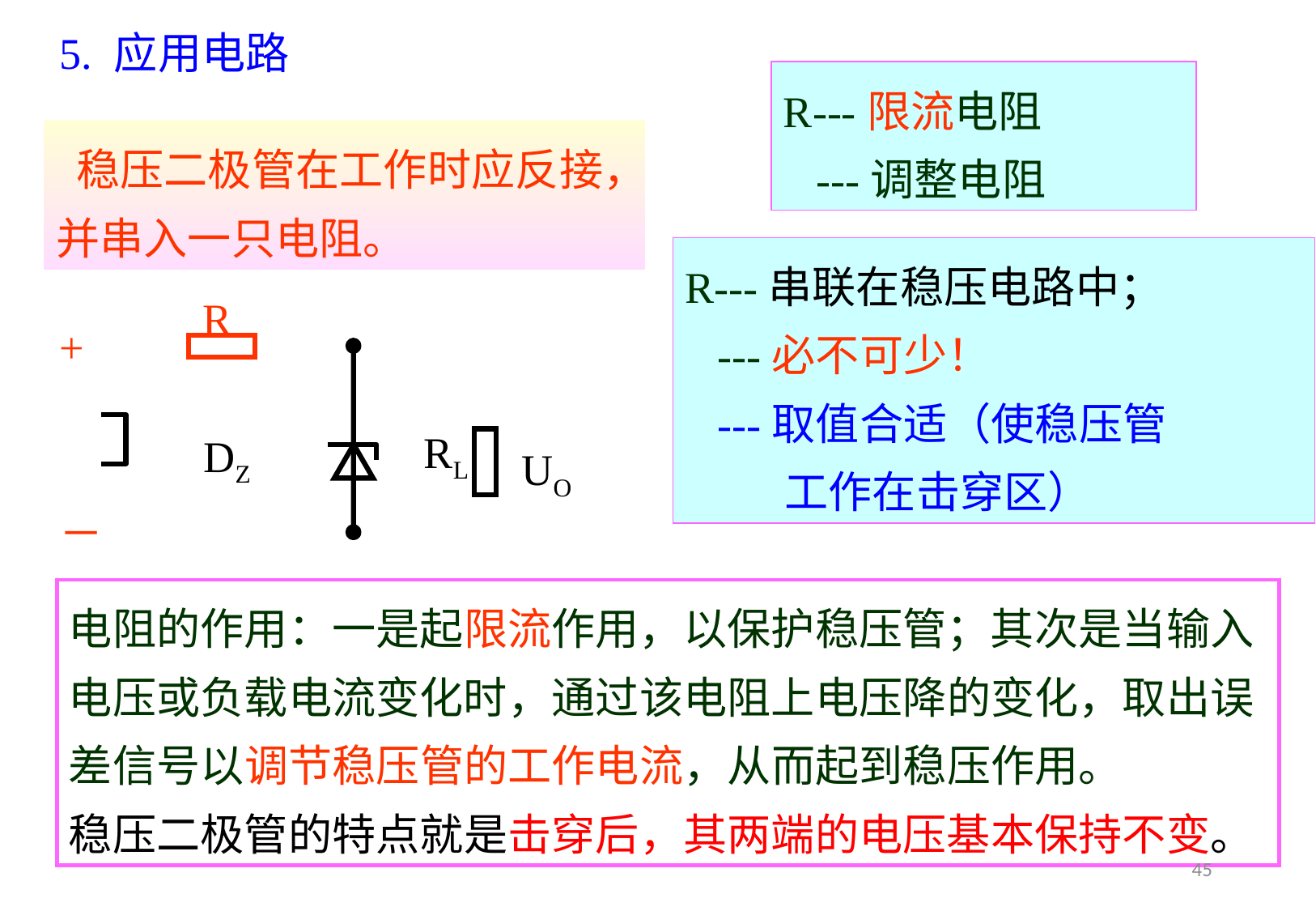

5. 应用电路
R---限流电阻
   ---调整电阻
 稳压二极管在工作时应反接，并串入一只电阻。
R---串联在稳压电路中；
   ---必不可少！
   ---取值合适（使稳压管
         工作在击穿区）
R

+

RL

UO
DZ

－

电阻的作用：一是起限流作用，以保护稳压管；其次是当输入电压或负载电流变化时，通过该电阻上电压降的变化，取出误差信号以调节稳压管的工作电流，从而起到稳压作用。
稳压二极管的特点就是击穿后，其两端的电压基本保持不变。
45